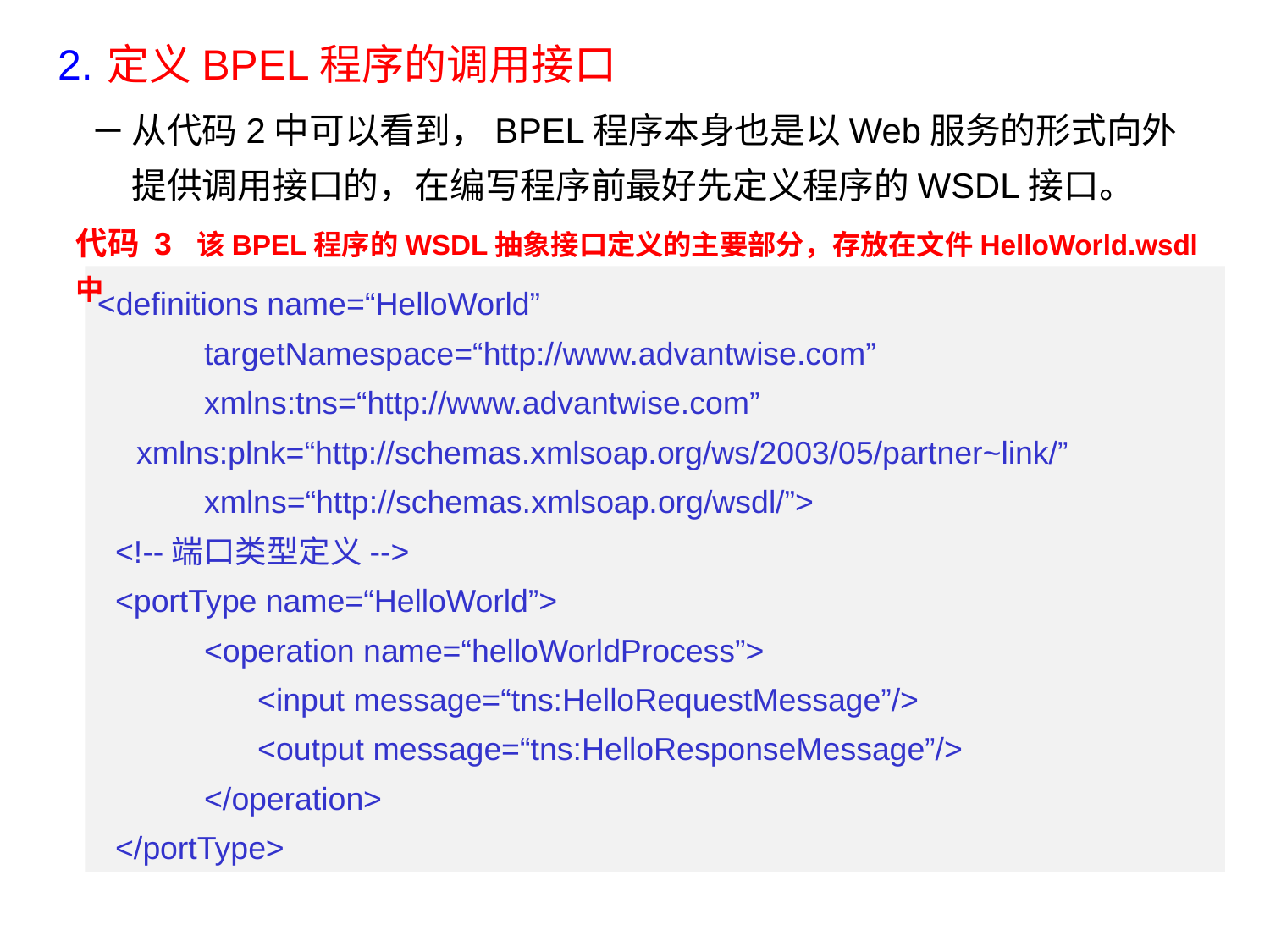

定义BPEL程序的调用接口
从代码2中可以看到，BPEL程序本身也是以Web服务的形式向外提供调用接口的，在编写程序前最好先定义程序的WSDL接口。
代码 3  该BPEL程序的WSDL抽象接口定义的主要部分，存放在文件HelloWorld.wsdl中
<definitions name=“HelloWorld”
            targetNamespace=“http://www.advantwise.com”
            xmlns:tns=“http://www.advantwise.com”
            xmlns:plnk=“http://schemas.xmlsoap.org/ws/2003/05/partner~link/”
            xmlns=“http://schemas.xmlsoap.org/wsdl/”>
  <!--端口类型定义-->
  <portType name=“HelloWorld”>
            <operation name=“helloWorldProcess”>
                  <input message=“tns:HelloRequestMessage”/>
                  <output message=“tns:HelloResponseMessage”/>
            </operation>
  </portType>